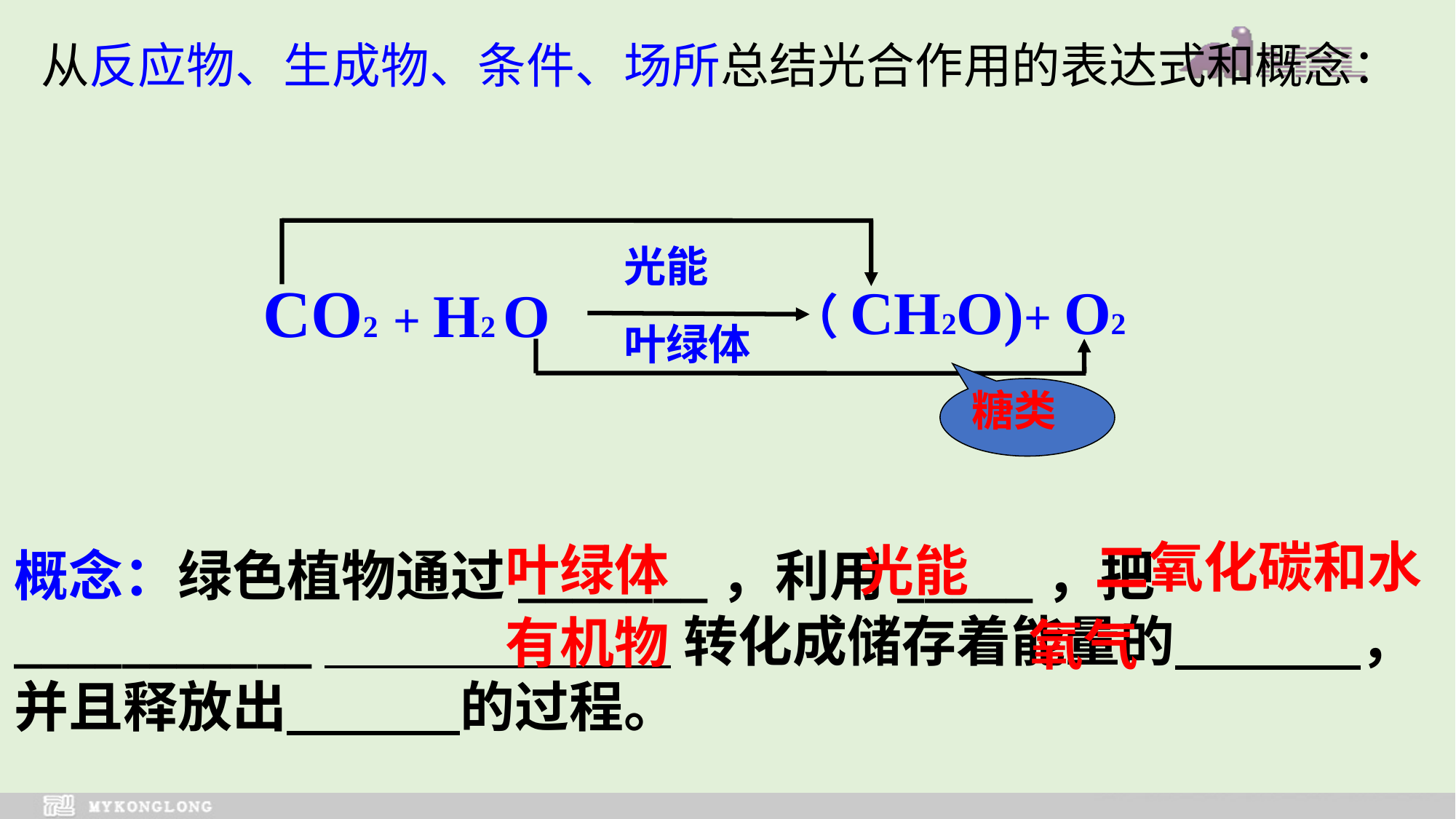

从反应物、生成物、条件、场所总结光合作用的表达式和概念：

光能
CO2  + H2 O
（CH2O)+ O2
叶绿体

糖类
二氧化碳和水
叶绿体
光能
概念：绿色植物通过_______，利用_____，把___________                             转化成储存着能量的               ，并且释放出              的过程。
有机物
氧气